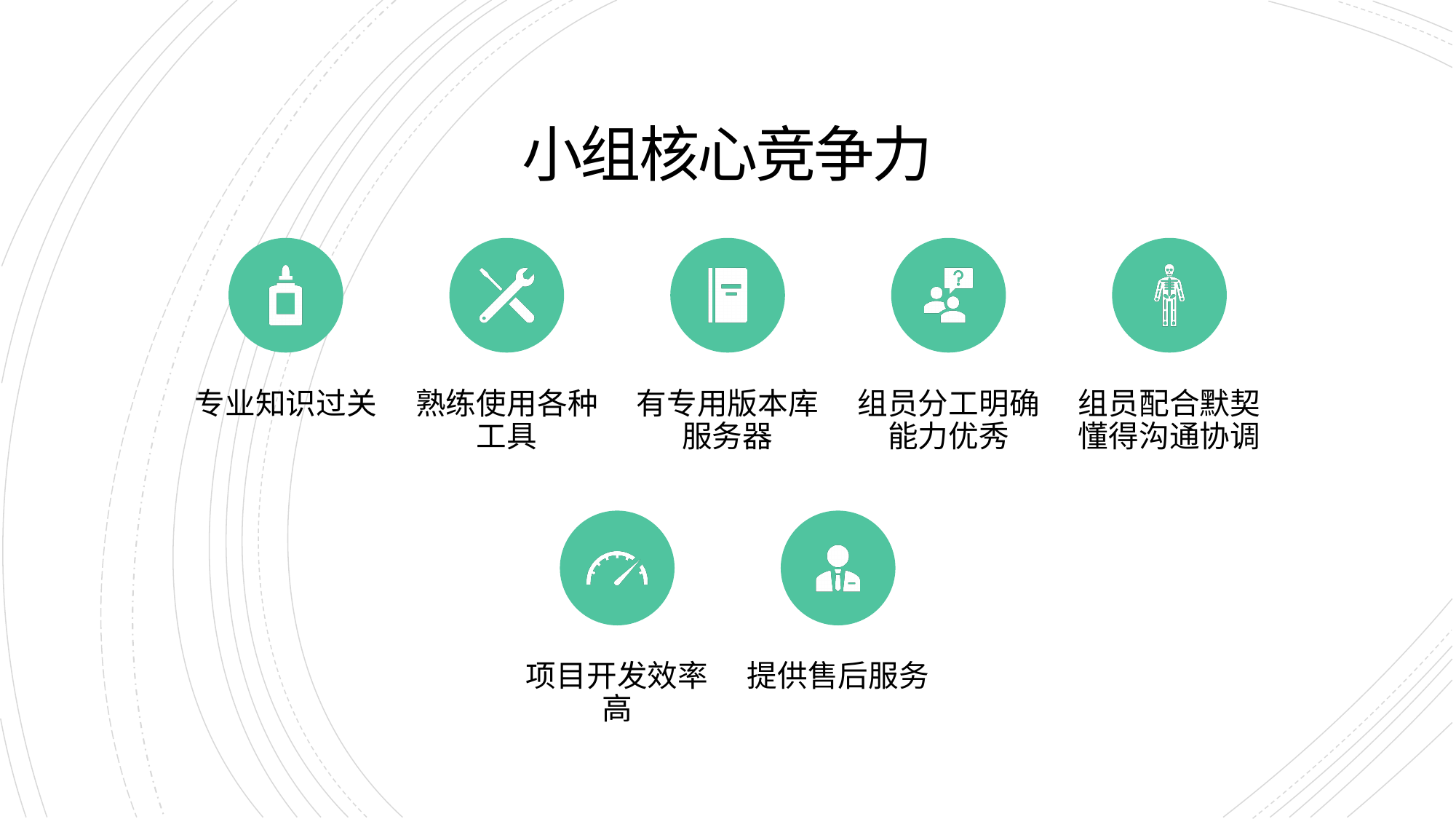

# 小组核心竞争力
专业知识过关
熟练使用各种工具
有专用版本库服务器
组员分工明确能力优秀
组员配合默契懂得沟通协调
项目开发效率高
提供售后服务